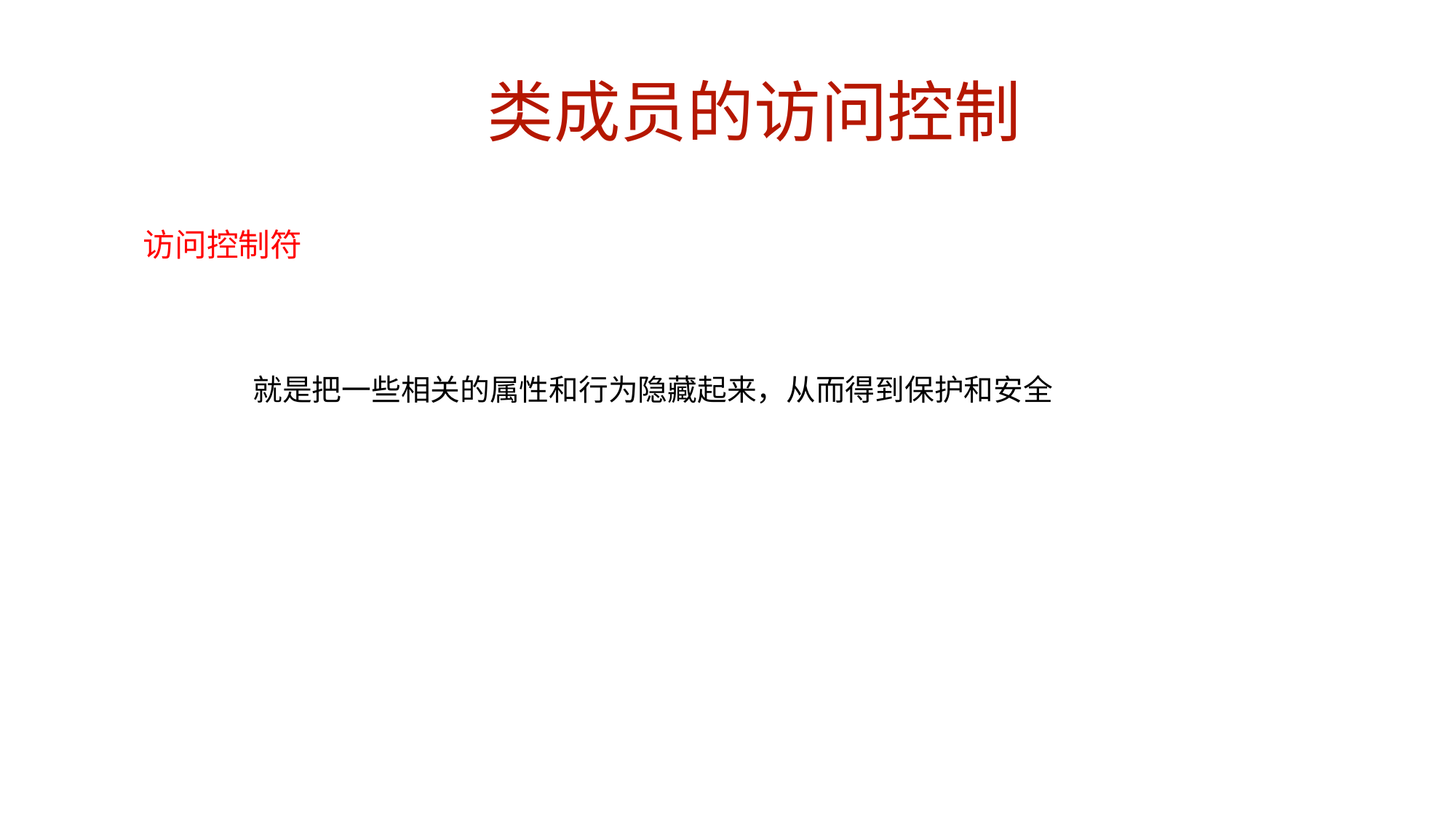

# 类成员的访问控制
访问控制符
就是把一些相关的属性和行为隐藏起来，从而得到保护和安全